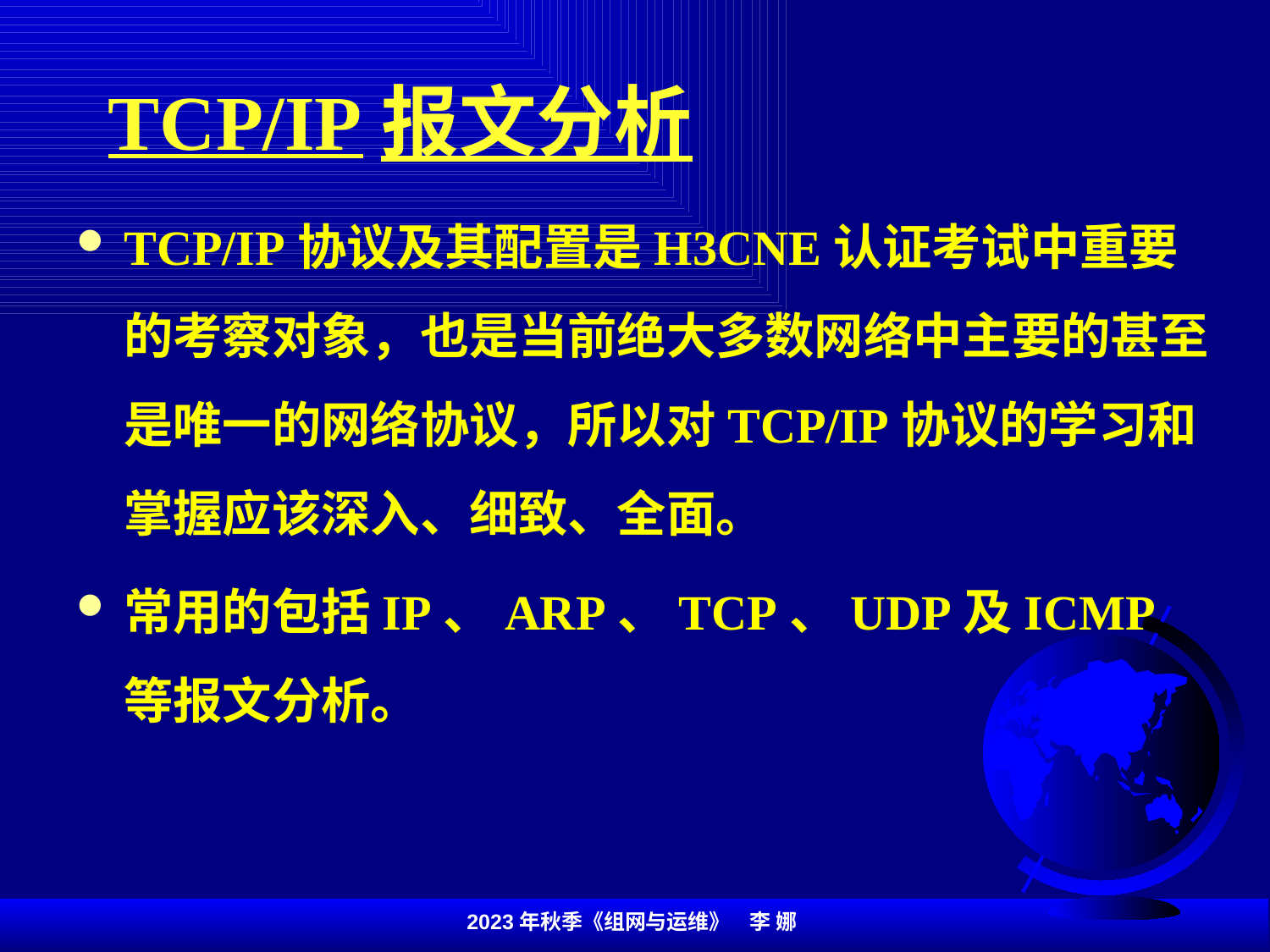

# TCP/IP报文分析
TCP/IP协议及其配置是H3CNE认证考试中重要的考察对象，也是当前绝大多数网络中主要的甚至是唯一的网络协议，所以对TCP/IP协议的学习和掌握应该深入、细致、全面。
常用的包括IP、ARP、TCP、UDP及ICMP等报文分析。
4